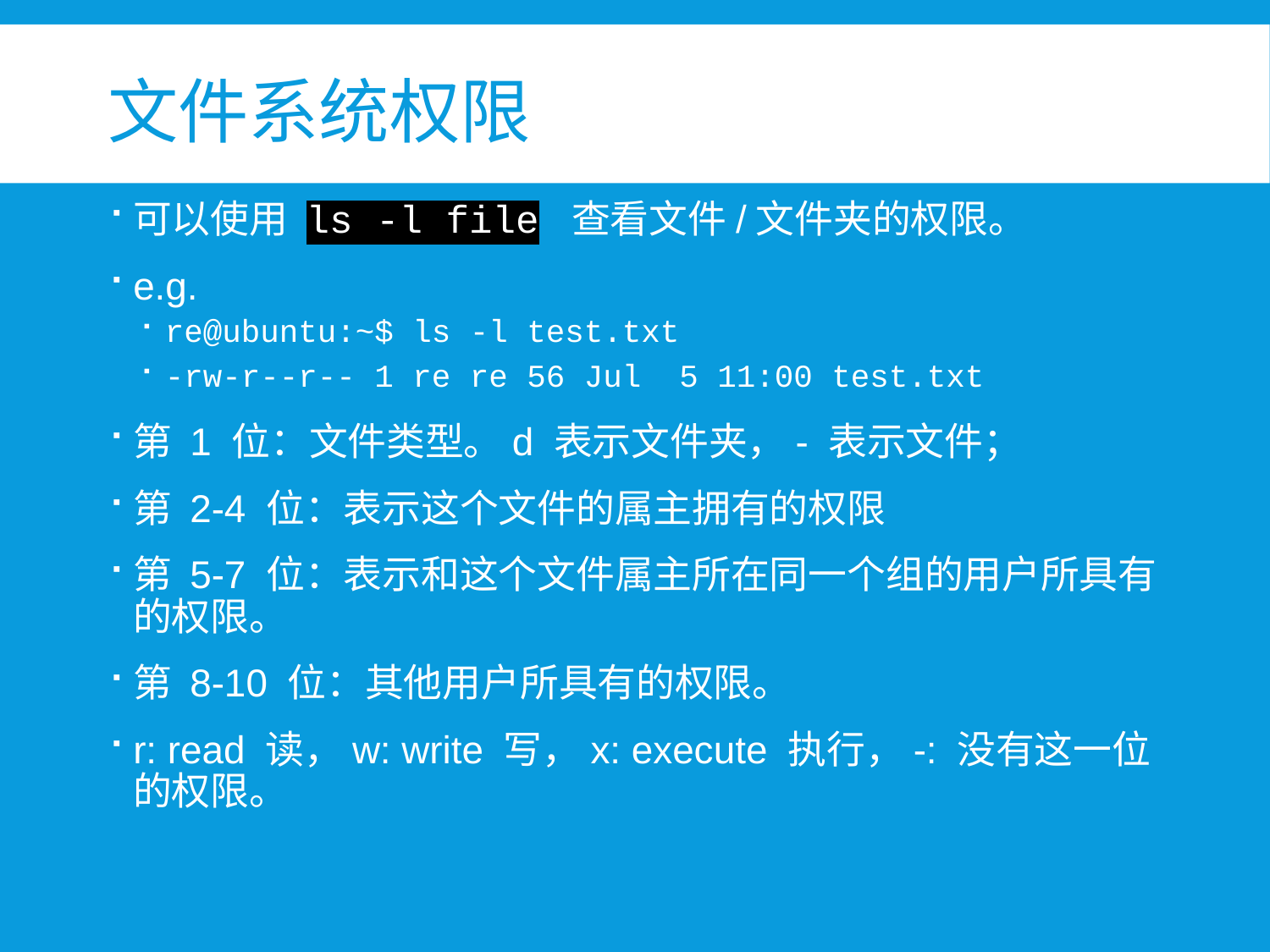

# 文件系统权限
可以使用 ls -l file 查看文件/文件夹的权限。
e.g.
re@ubuntu:~$ ls -l test.txt
-rw-r--r-- 1 re re 56 Jul  5 11:00 test.txt
第 1 位：文件类型。d 表示文件夹，- 表示文件；
第 2-4 位：表示这个文件的属主拥有的权限
第 5-7 位：表示和这个文件属主所在同一个组的用户所具有的权限。
第 8-10 位：其他用户所具有的权限。
r: read 读，w: write 写，x: execute 执行，-: 没有这一位的权限。